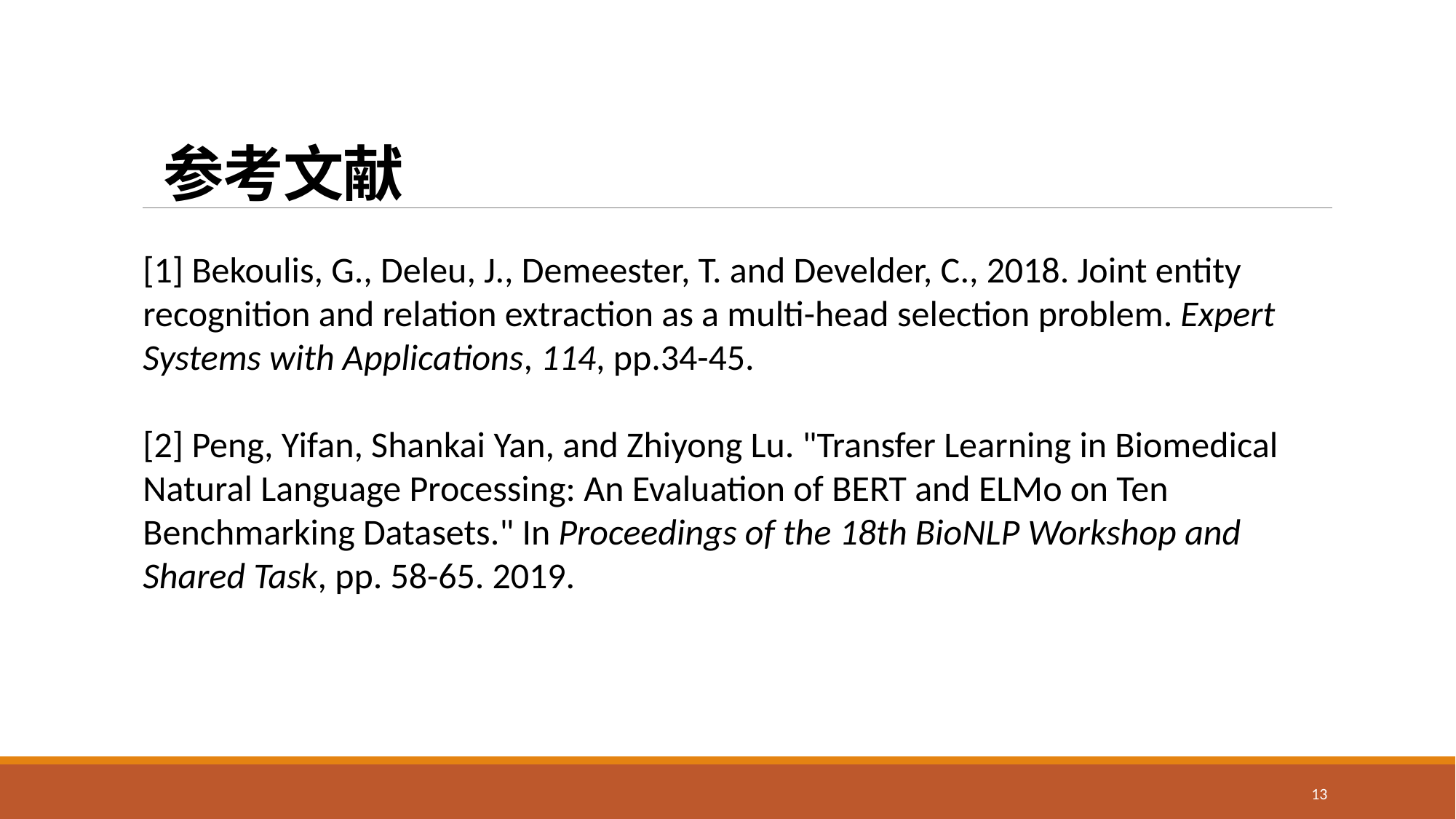

# 参考文献
[1] Bekoulis, G., Deleu, J., Demeester, T. and Develder, C., 2018. Joint entity recognition and relation extraction as a multi-head selection problem. Expert Systems with Applications, 114, pp.34-45.

[2] Peng, Yifan, Shankai Yan, and Zhiyong Lu. "Transfer Learning in Biomedical Natural Language Processing: An Evaluation of BERT and ELMo on Ten Benchmarking Datasets." In Proceedings of the 18th BioNLP Workshop and Shared Task, pp. 58-65. 2019.
13